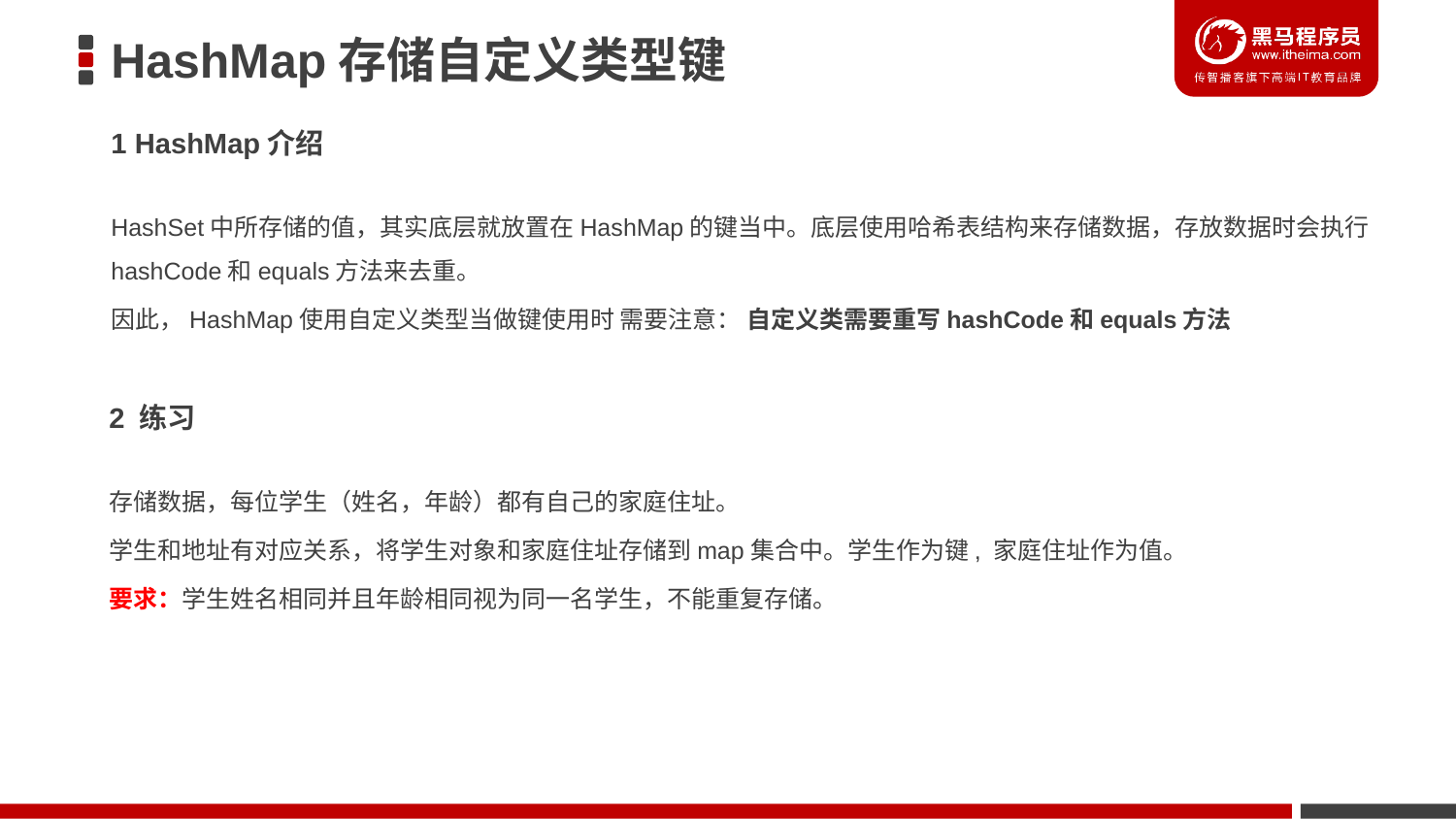

# HashMap存储自定义类型键
1 HashMap介绍
HashSet中所存储的值，其实底层就放置在HashMap的键当中。底层使用哈希表结构来存储数据，存放数据时会执行hashCode和equals方法来去重。
因此，HashMap使用自定义类型当做键使用时 需要注意： 自定义类需要重写hashCode和equals方法
2 练习
存储数据，每位学生（姓名，年龄）都有自己的家庭住址。
学生和地址有对应关系，将学生对象和家庭住址存储到map集合中。学生作为键, 家庭住址作为值。
要求：学生姓名相同并且年龄相同视为同一名学生，不能重复存储。